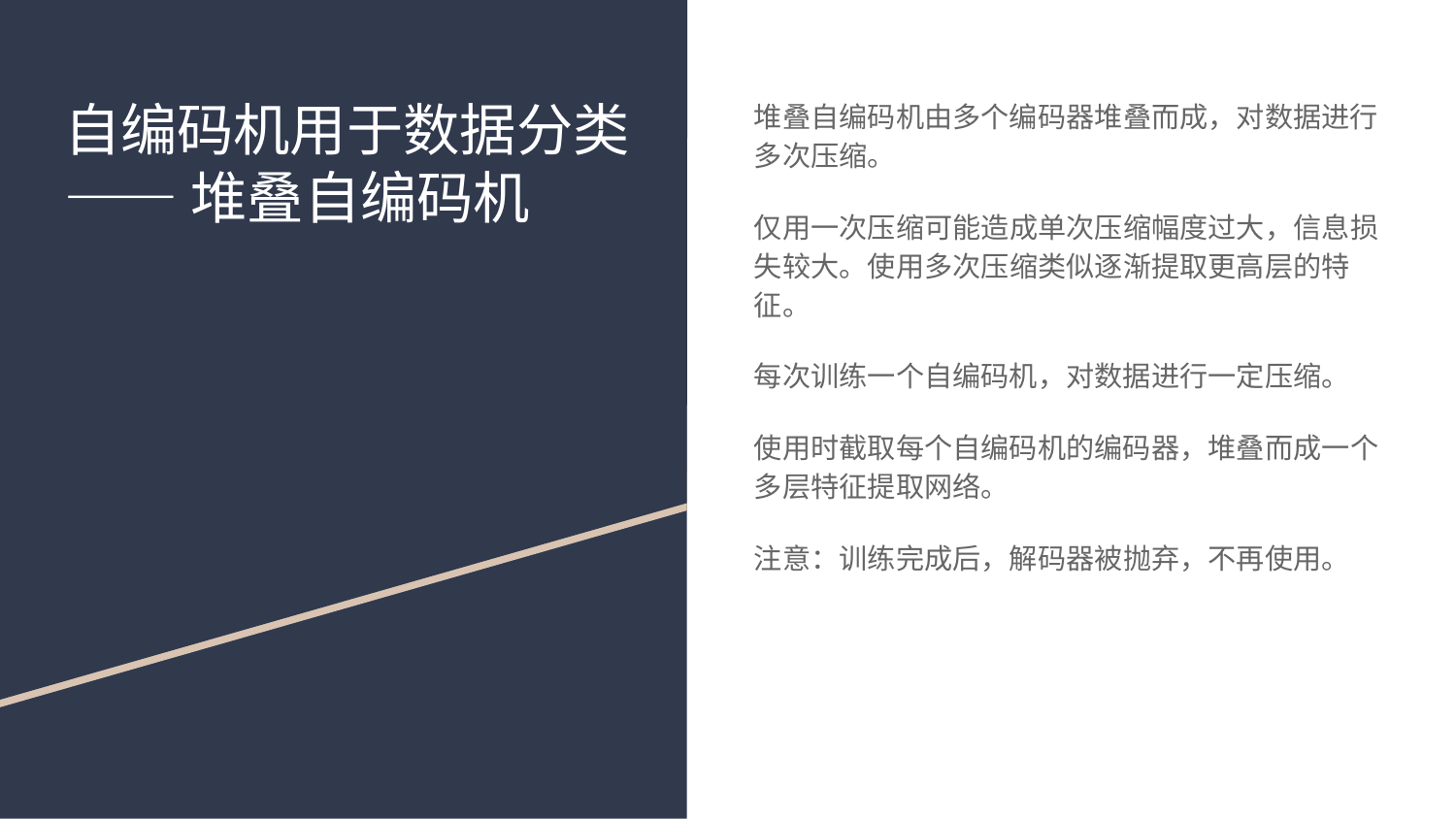

# 自编码机用于数据分类
——堆叠自编码机
堆叠自编码机由多个编码器堆叠而成，对数据进行多次压缩。
仅用一次压缩可能造成单次压缩幅度过大，信息损失较大。使用多次压缩类似逐渐提取更高层的特征。
每次训练一个自编码机，对数据进行一定压缩。
使用时截取每个自编码机的编码器，堆叠而成一个多层特征提取网络。
注意：训练完成后，解码器被抛弃，不再使用。